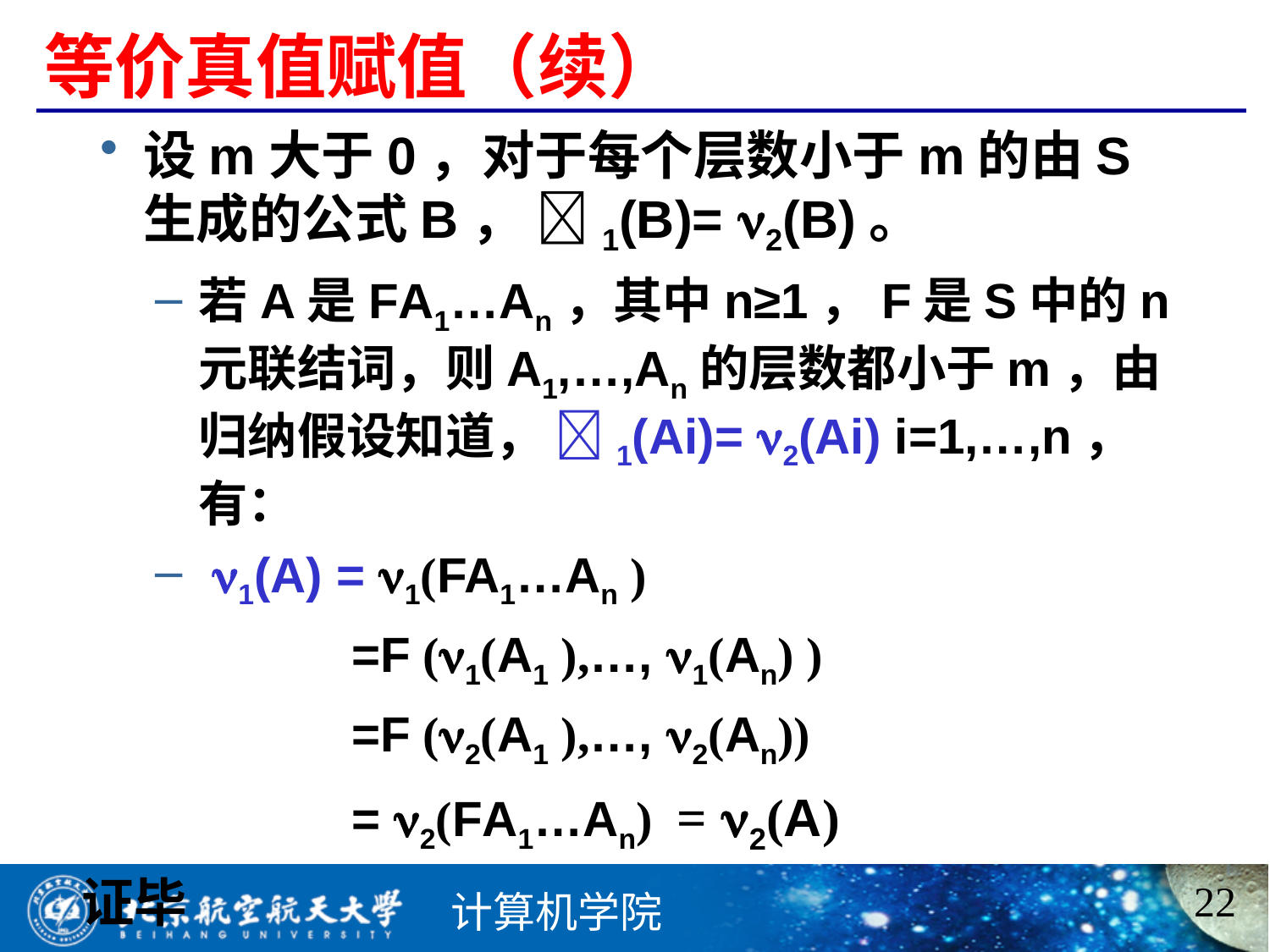

# 等价真值赋值（续）
设m大于0，对于每个层数小于m的由S生成的公式B， ν1(B)= ν2(B)。
若A是FA1…An，其中n≥1，F是S中的n元联结词，则A1,…,An的层数都小于m，由归纳假设知道， ν1(Ai)= ν2(Ai) i=1,…,n，有：
 ν1(A) = ν1(FA1…An )
              =F (ν1(A1 ),…, ν1(An) )
              =F (ν2(A1 ),…, ν2(An))
              = ν2(FA1…An)  = ν2(A)
  证毕